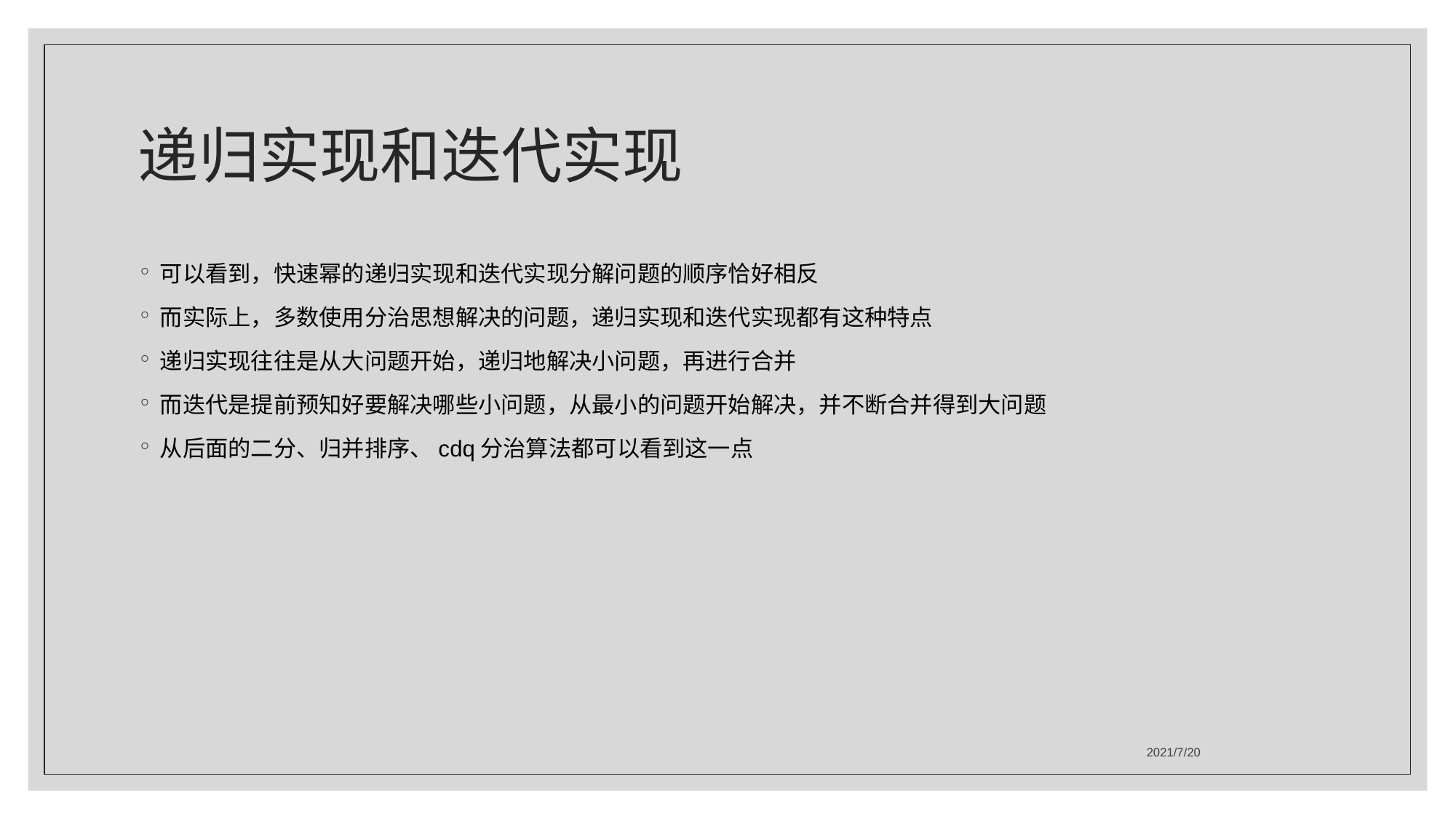

# 递归实现和迭代实现
可以看到，快速幂的递归实现和迭代实现分解问题的顺序恰好相反
而实际上，多数使用分治思想解决的问题，递归实现和迭代实现都有这种特点
递归实现往往是从大问题开始，递归地解决小问题，再进行合并
而迭代是提前预知好要解决哪些小问题，从最小的问题开始解决，并不断合并得到大问题
从后面的二分、归并排序、cdq分治算法都可以看到这一点
2021/7/20